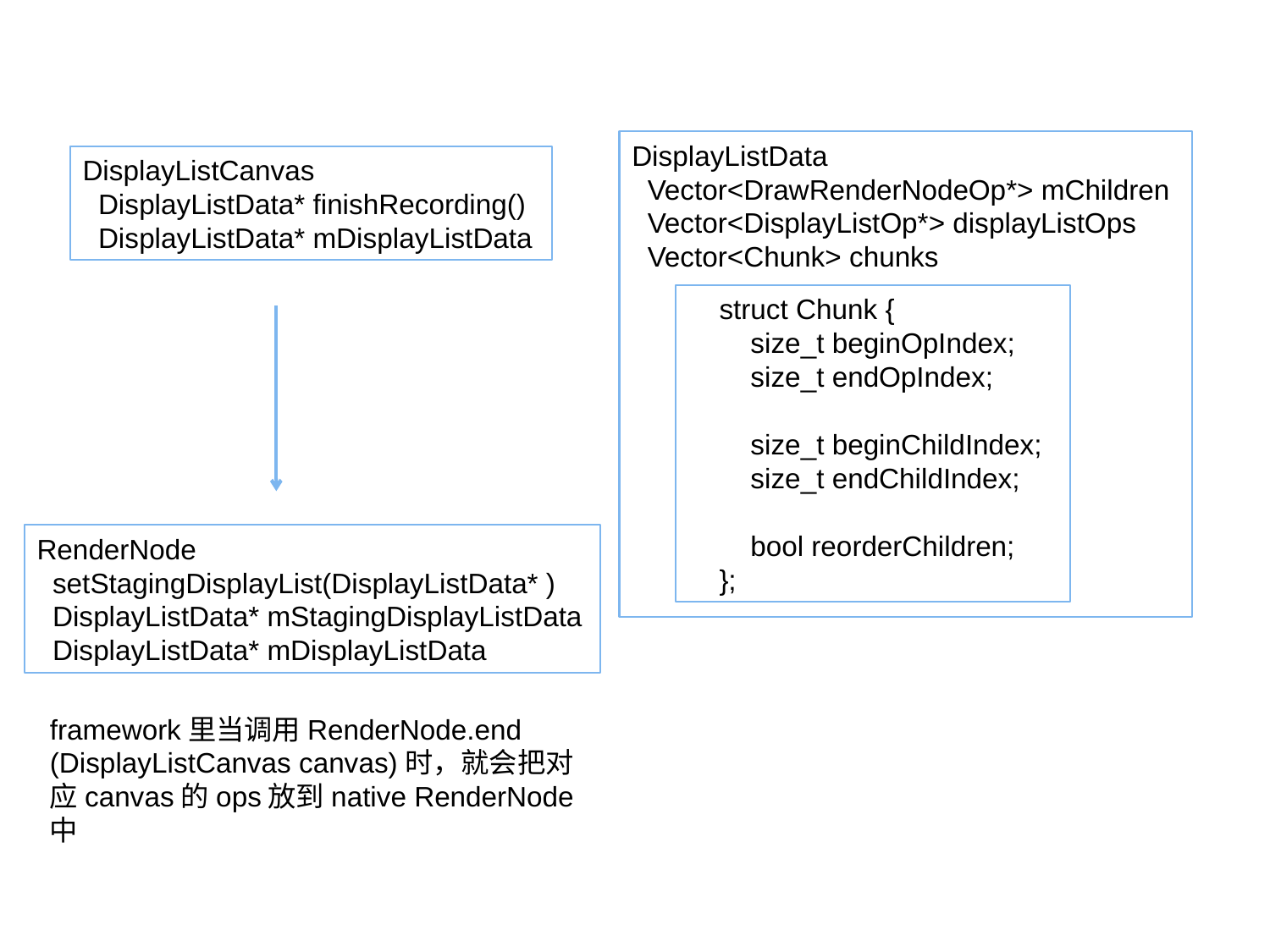

DisplayListData
  Vector<DrawRenderNodeOp*> mChildren
  Vector<DisplayListOp*> displayListOps
  Vector<Chunk> chunks

DisplayListCanvas
  DisplayListData* finishRecording()
  DisplayListData* mDisplayListData
    struct Chunk {
        size_t beginOpIndex;
        size_t endOpIndex;

        size_t beginChildIndex;
        size_t endChildIndex;

        bool reorderChildren;
    };
RenderNode
  setStagingDisplayList(DisplayListData* )
  DisplayListData* mStagingDisplayListData
  DisplayListData* mDisplayListData
framework里当调用RenderNode.end
(DisplayListCanvas canvas)时，就会把对应canvas的ops放到native RenderNode中